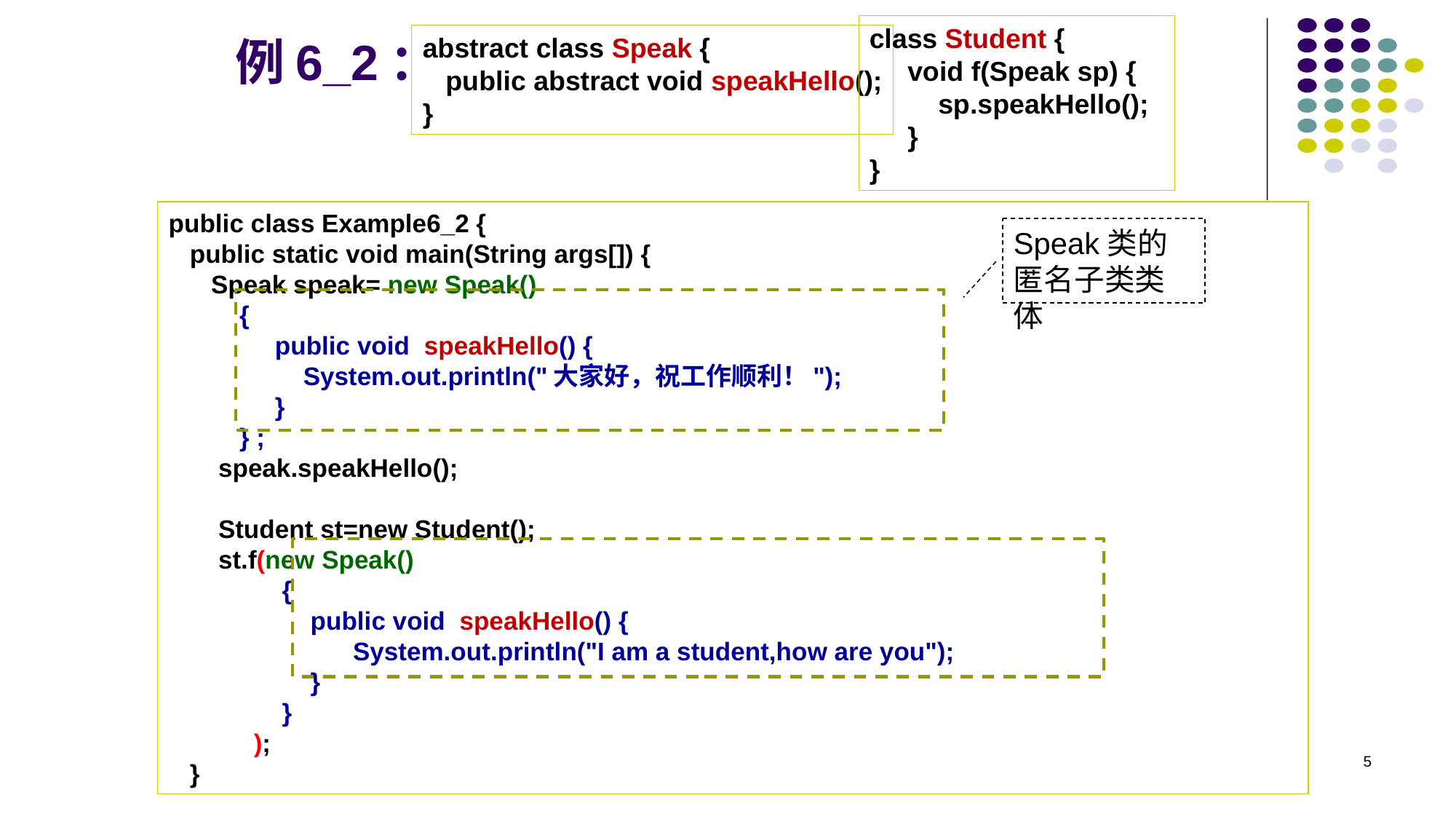

class Student {
     void f(Speak sp) {
         sp.speakHello();
     }
}
abstract class Speak {
   public abstract void speakHello();
}
# 例6_2：
public class Example6_2 {
   public static void main(String args[]) {
      Speak speak= new Speak()
          {
               public void  speakHello() {
                   System.out.println("大家好，祝工作顺利！");
               }
          } ;
       speak.speakHello();

       Student st=new Student();
       st.f(new Speak()
                {
                    public void  speakHello() {
                          System.out.println("I am a student,how are you");
                    }
                }
            );
   }
Speak类的匿名子类类体

5